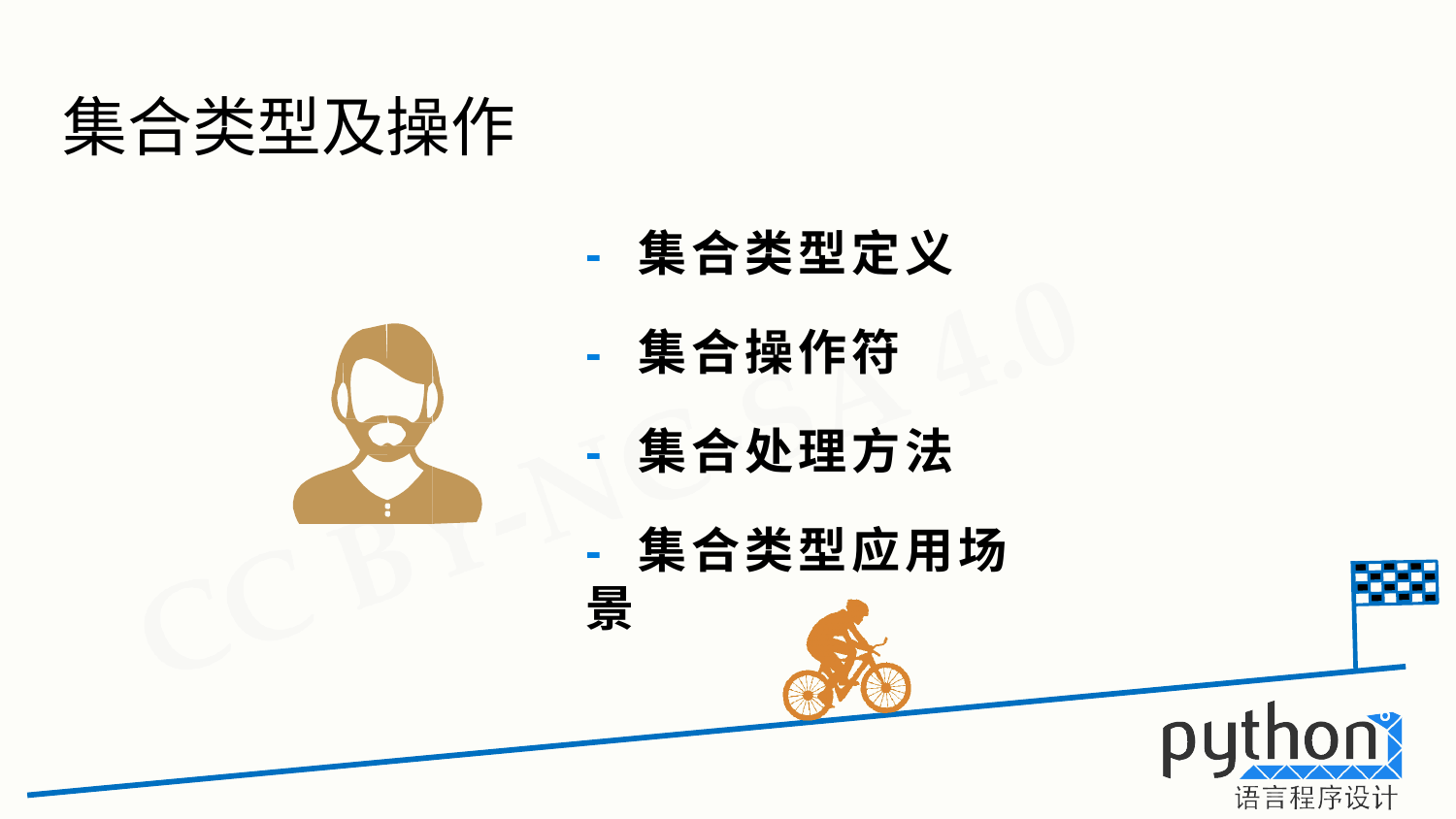

# 集合类型及操作
-	集合类型定义
-	集合操作符
-	集合处理方法
-	集合类型应用场景